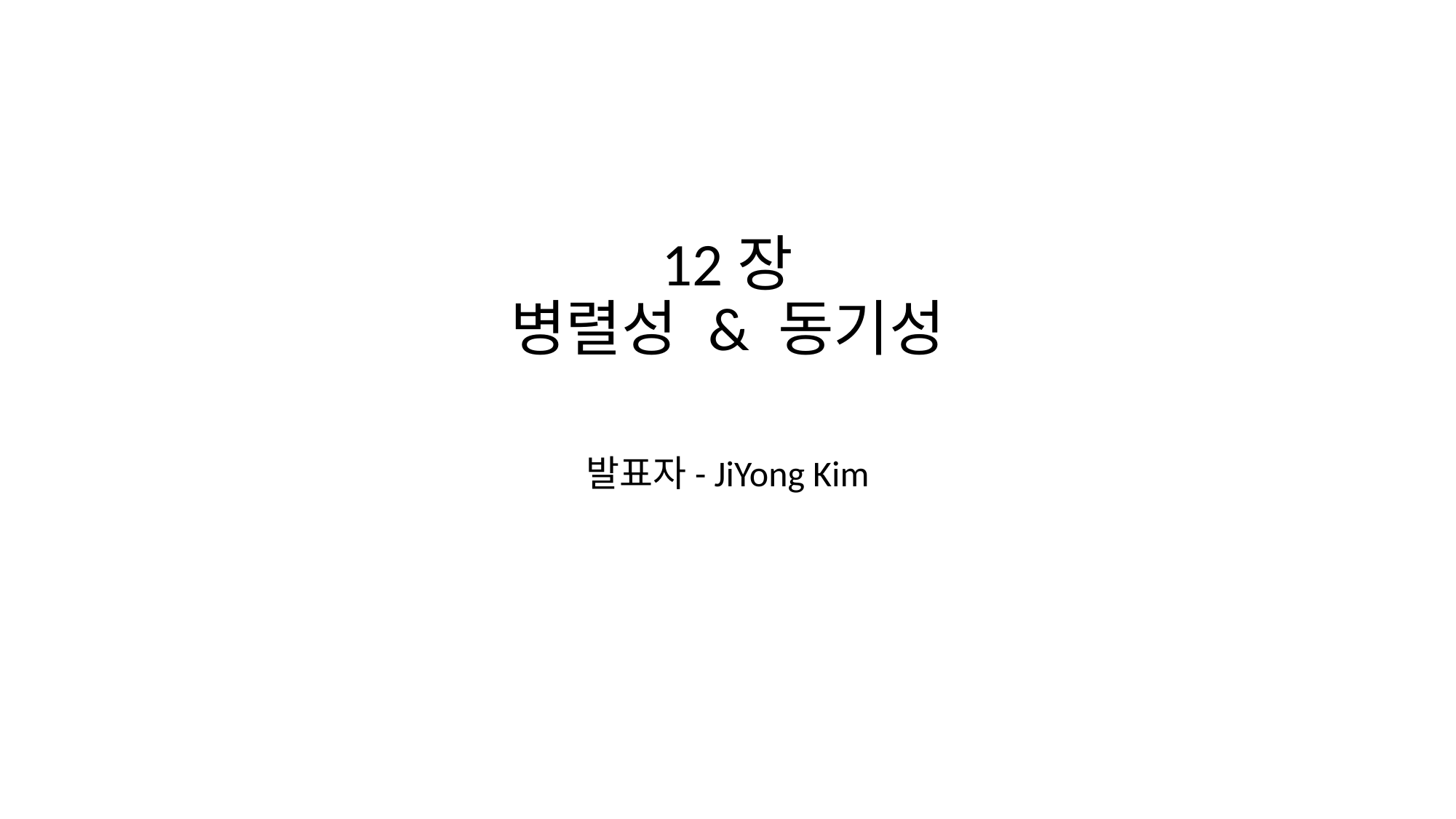

# 12장 병렬성 & 동기성
발표자- JiYong Kim